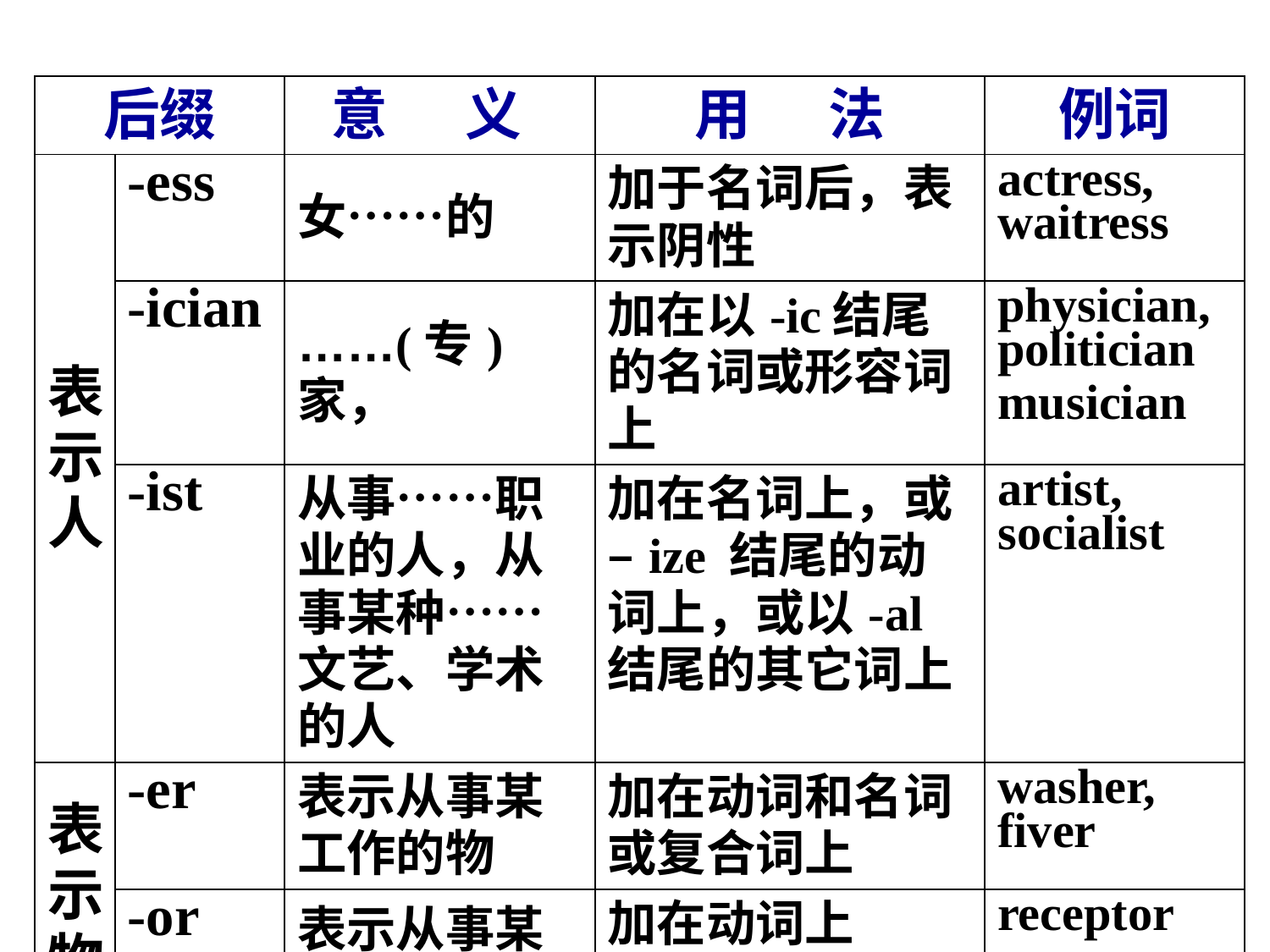

| 后缀 |  | 意 义 | 用 法 | 例词 |
| --- | --- | --- | --- | --- |
| 表示人 | -ess | 女……的 | 加于名词后，表示阴性 | actress, waitress |
|  | -ician | ……(专)家， | 加在以-ic结尾的名词或形容词上 | physician, politician musician |
|  | -ist | 从事……职业的人，从事某种……文艺、学术的人 | 加在名词上，或 –ize 结尾的动词上，或以-al结尾的其它词上 | artist, socialist |
| 表示物 | -er | 表示从事某工作的物 | 加在动词和名词或复合词上 | washer, fiver |
|  | -or | 表示从事某工作的物 | 加在动词上 | receptor |